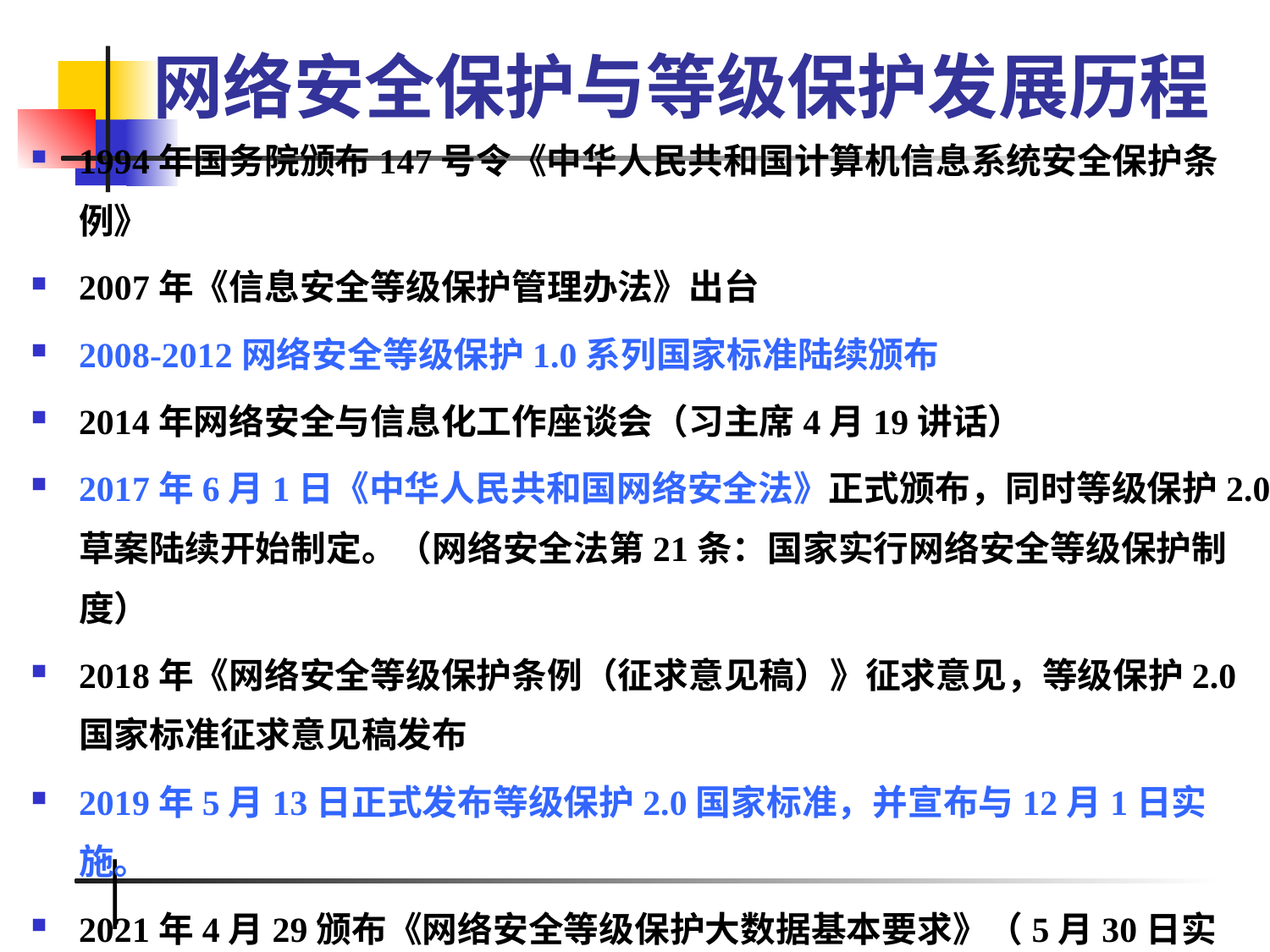

# 网络安全保护与等级保护发展历程
1994年国务院颁布147号令《中华人民共和国计算机信息系统安全保护条例》
2007年《信息安全等级保护管理办法》出台
2008-2012网络安全等级保护1.0系列国家标准陆续颁布
2014年网络安全与信息化工作座谈会（习主席4月19讲话）
2017年6月1日《中华人民共和国网络安全法》正式颁布，同时等级保护2.0草案陆续开始制定。（网络安全法第21条：国家实行网络安全等级保护制度）
2018年《网络安全等级保护条例（征求意见稿）》征求意见，等级保护2.0国家标准征求意见稿发布
2019年5月13日正式发布等级保护2.0国家标准，并宣布与12月1日实施。
2021年4月29颁布《网络安全等级保护大数据基本要求》（5月30日实施）
2021年9月1日正式实施《数据安全法》（第21条：国家建立数据分类分级保护制度)
2021年11月1日 正式实施 《个人信息保护法》